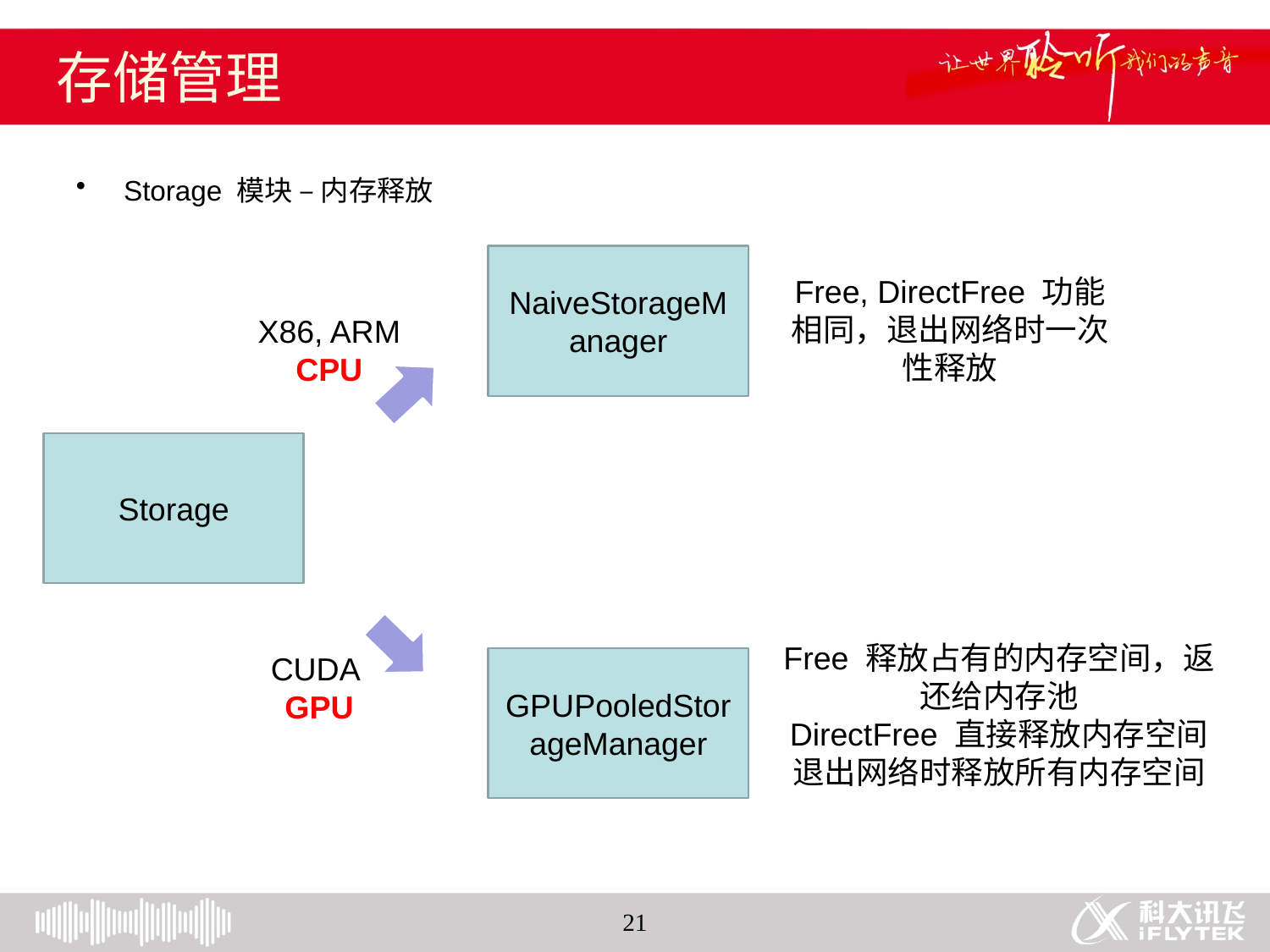

# 存储管理
Storage 模块 – 内存释放
NaiveStorageManager
Free, DirectFree 功能相同，退出网络时一次性释放
X86, ARM CPU

Storage

Free 释放占有的内存空间，返还给内存池
DirectFree 直接释放内存空间
退出网络时释放所有内存空间
CUDA
GPU
GPUPooledStorageManager
21